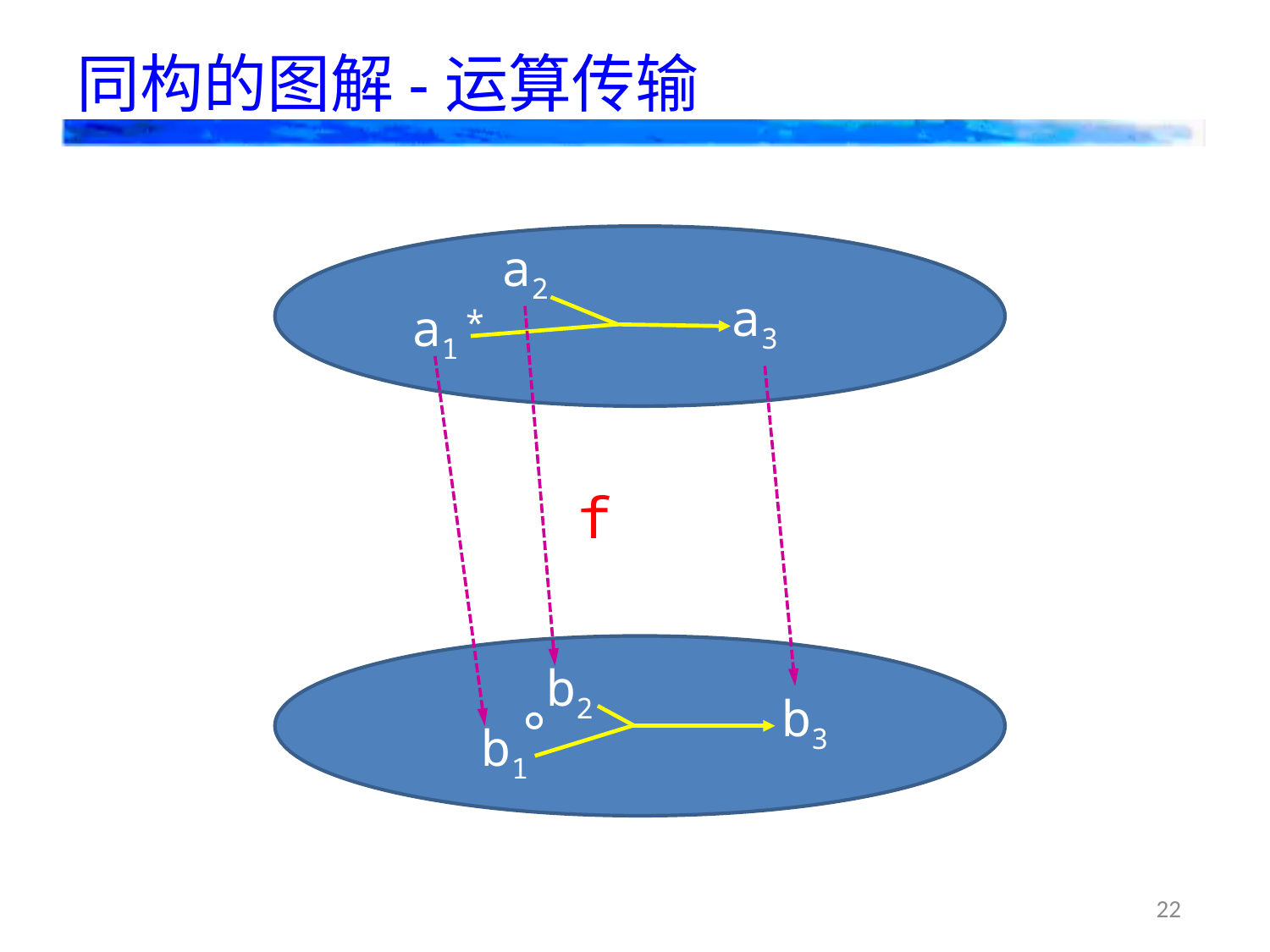

# 同构的图解-运算传输

a2
*
a3
a1
f
b2
b3
°
b1

22